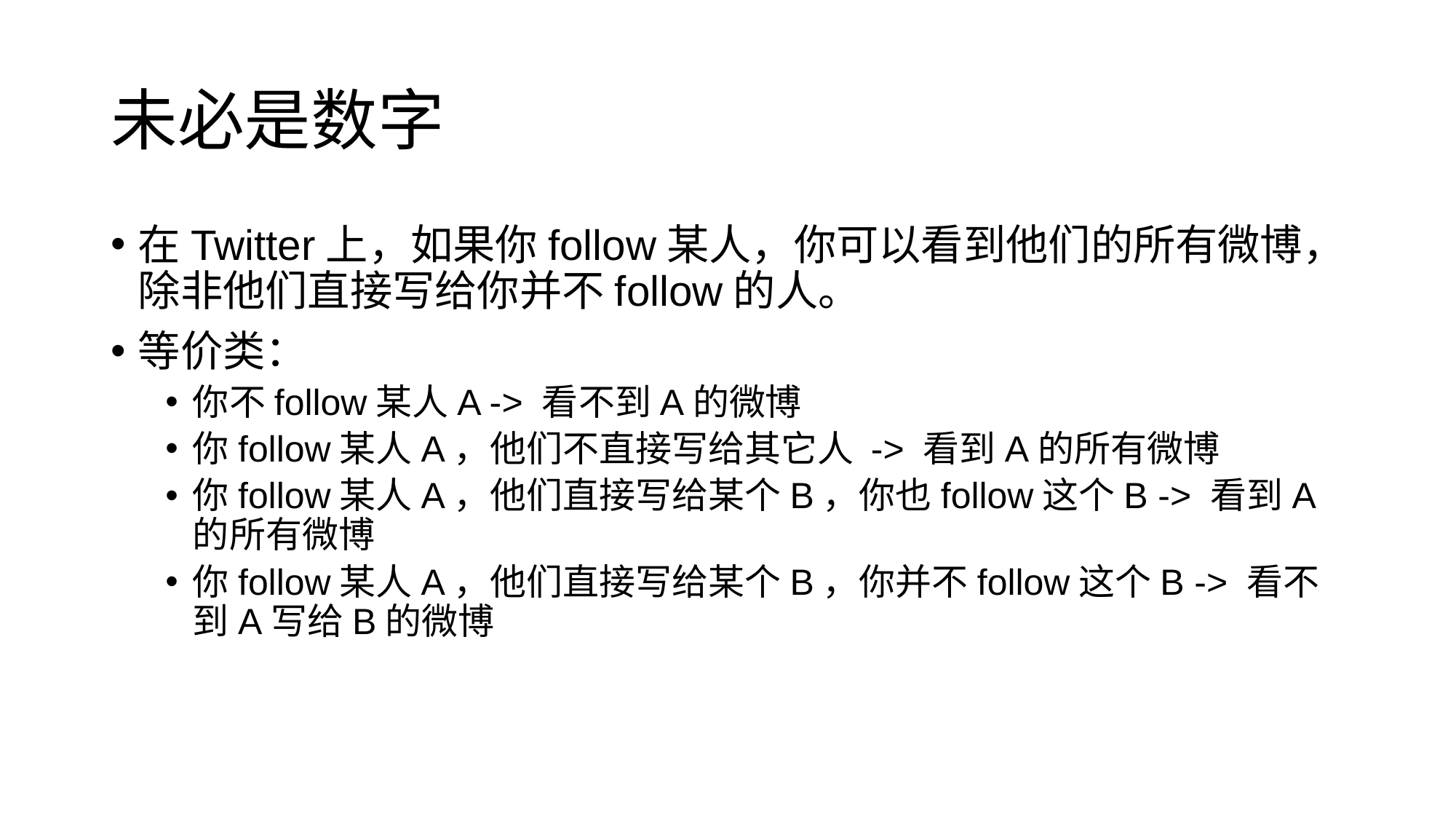

# 未必是数字
在Twitter上，如果你follow某人，你可以看到他们的所有微博，除非他们直接写给你并不follow的人。
等价类：
你不follow某人A -> 看不到A的微博
你follow某人A，他们不直接写给其它人 -> 看到A的所有微博
你follow某人A，他们直接写给某个B，你也follow这个B -> 看到A的所有微博
你follow某人A，他们直接写给某个B，你并不follow这个B -> 看不到A写给B的微博